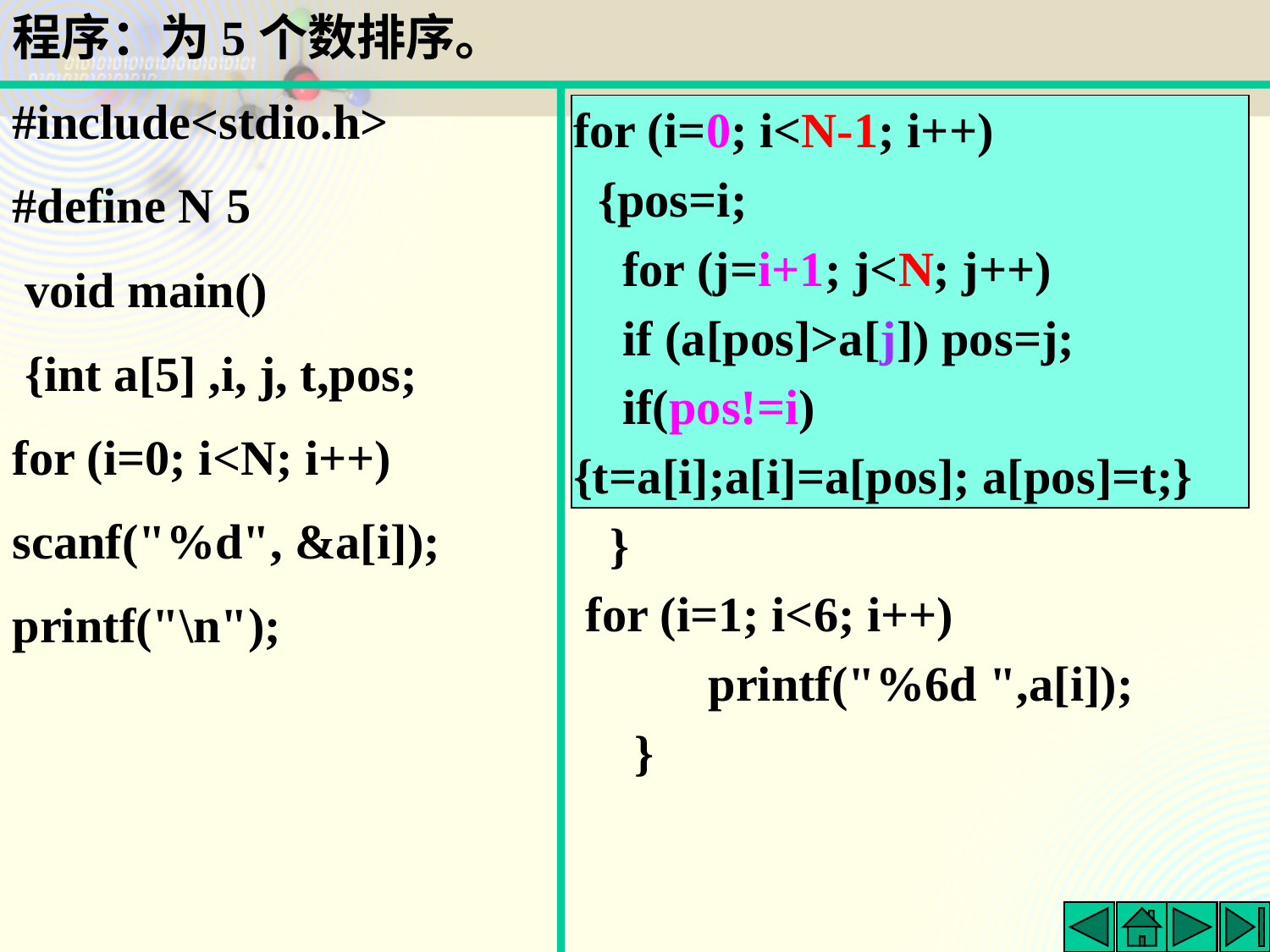

程序：为5个数排序。
#include<stdio.h>
#define N 5
 void main()
 {int a[5] ,i, j, t,pos;
for (i=0; i<N; i++)
scanf("%d", &a[i]);
printf("\n");

for (i=0; i<N-1; i++)
  {pos=i;
    for (j=i+1; j<N; j++)
    if (a[pos]>a[j]) pos=j;
    if(pos!=i)
{t=a[i];a[i]=a[pos]; a[pos]=t;}
   }
 for (i=1; i<6; i++)
           printf("%6d ",a[i]);
     }